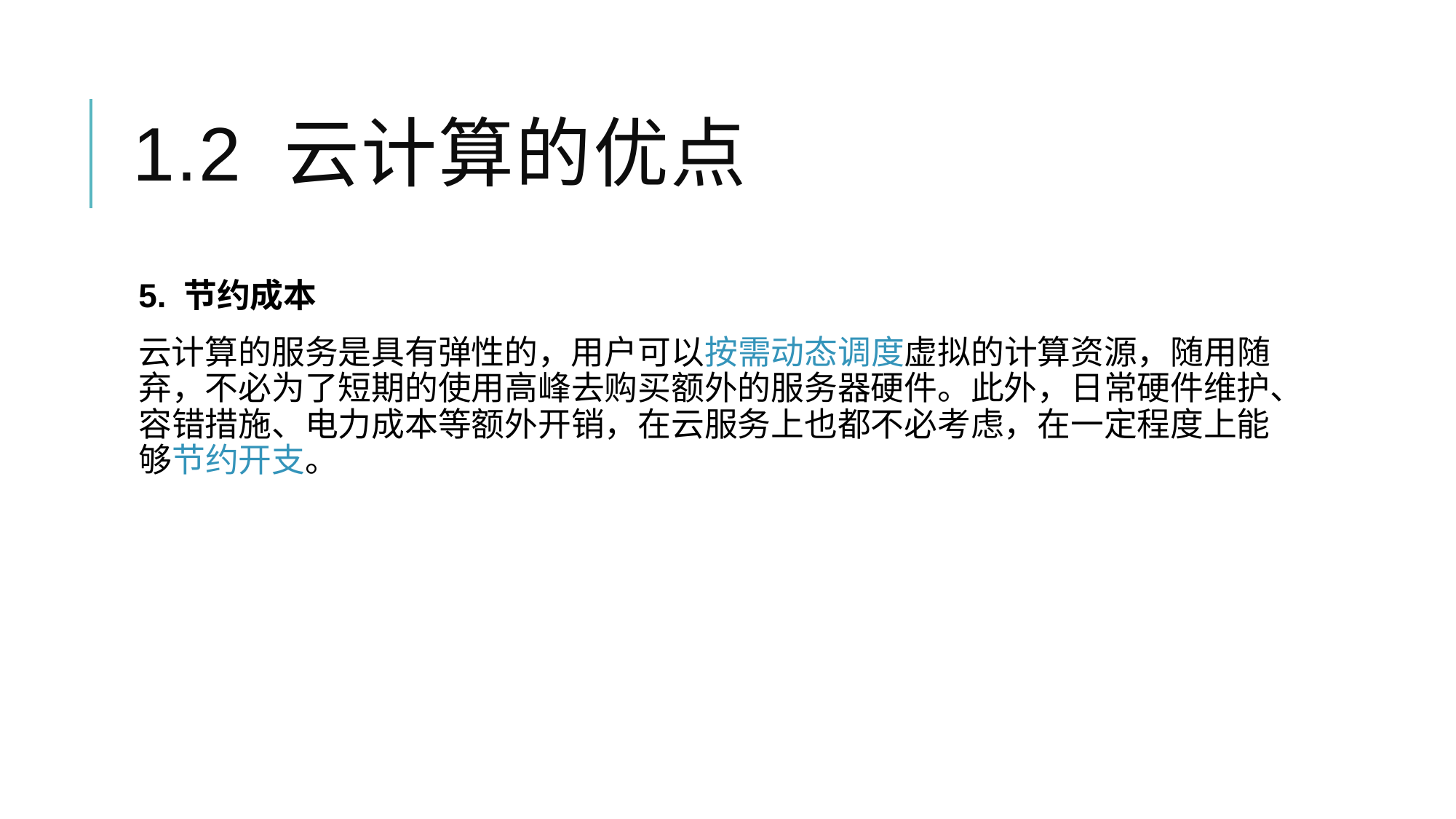

# 1.2 云计算的优点
5. 节约成本
云计算的服务是具有弹性的，用户可以按需动态调度虚拟的计算资源，随用随弃，不必为了短期的使用高峰去购买额外的服务器硬件。此外，日常硬件维护、容错措施、电力成本等额外开销，在云服务上也都不必考虑，在一定程度上能够节约开支。